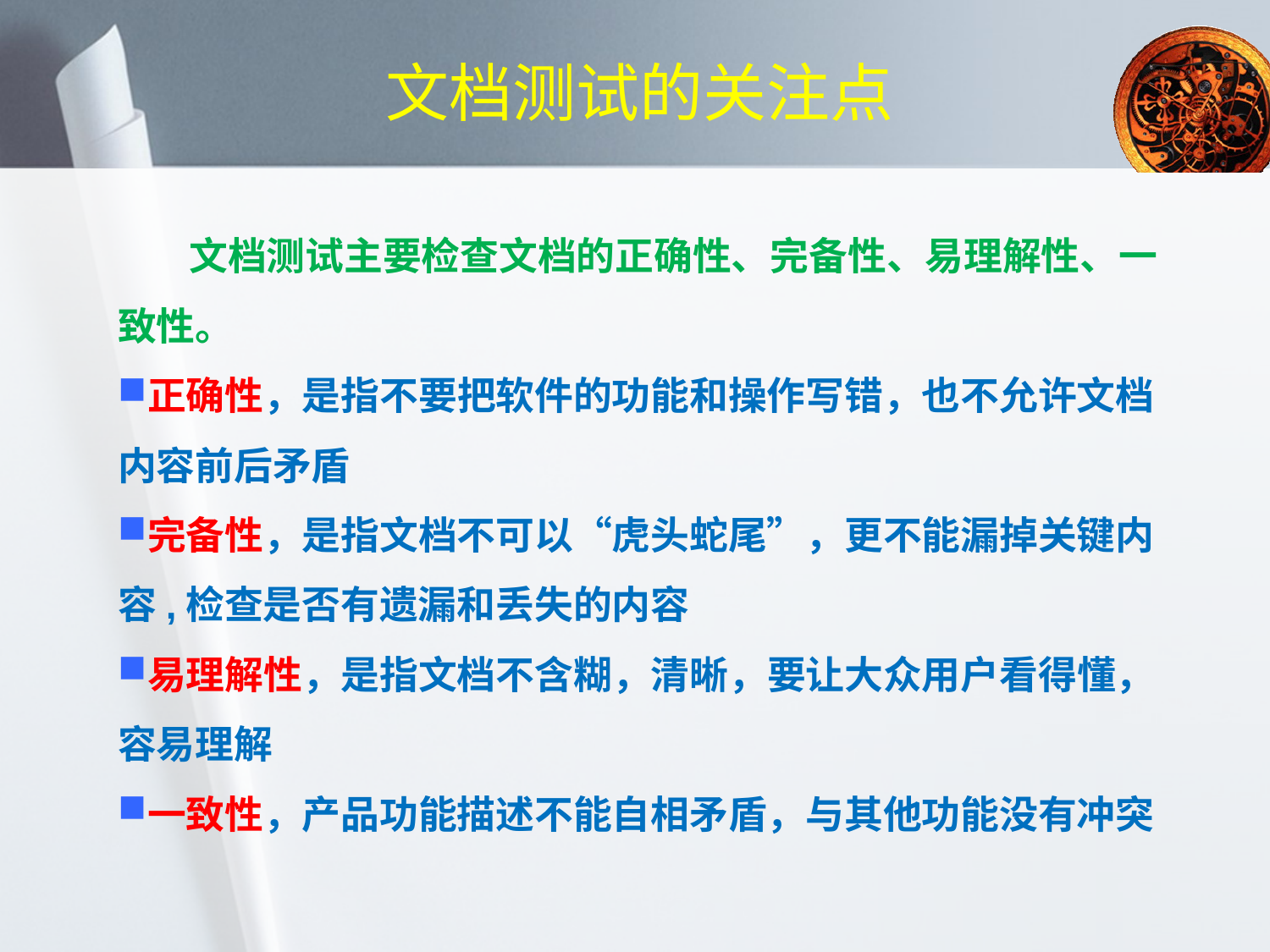

# 文档测试的关注点
       文档测试主要检查文档的正确性、完备性、易理解性、一致性。
正确性，是指不要把软件的功能和操作写错，也不允许文档内容前后矛盾
完备性，是指文档不可以“虎头蛇尾”，更不能漏掉关键内容,检查是否有遗漏和丢失的内容
易理解性，是指文档不含糊，清晰，要让大众用户看得懂，容易理解
一致性，产品功能描述不能自相矛盾，与其他功能没有冲突